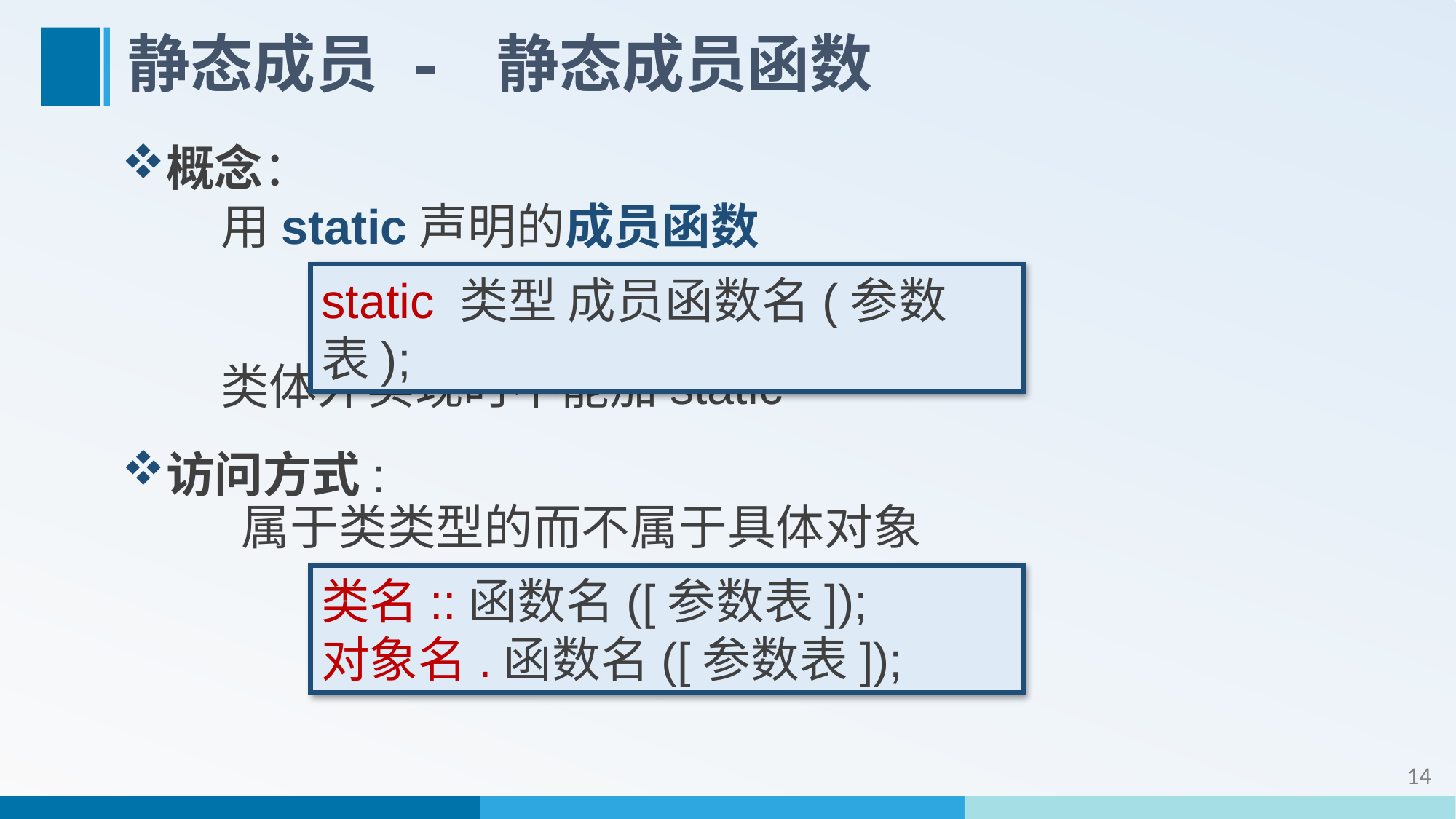

# 静态成员 - 静态成员函数
概念：
        用static声明的成员函数

        类体外实现时不能加static
访问方式:
      属于类类型的而不属于具体对象
static 类型 成员函数名(参数表);
类名::函数名([参数表]);
对象名.函数名([参数表]);